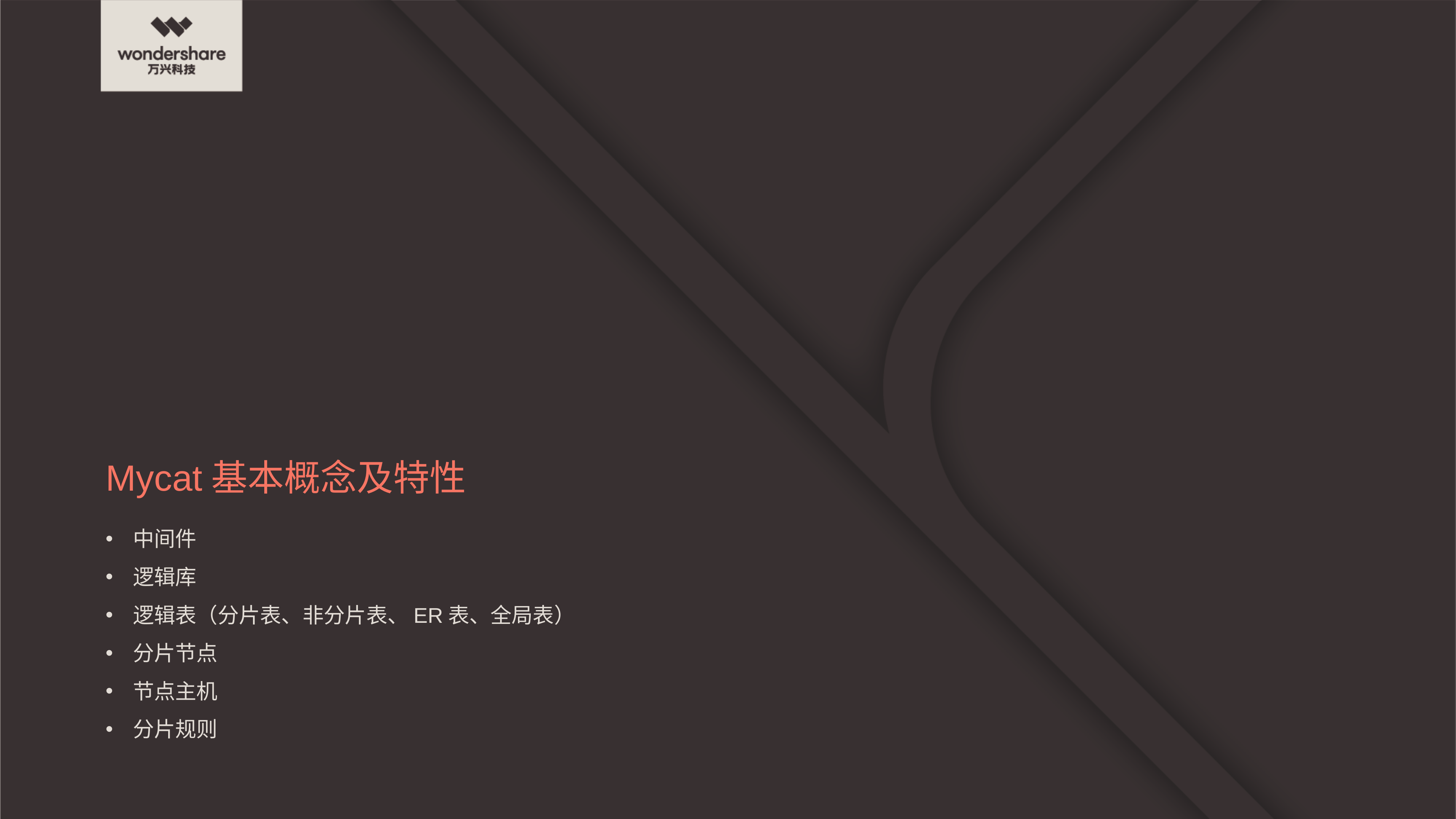

# Mycat基本概念及特性
中间件
逻辑库
逻辑表（分片表、非分片表、ER表、全局表）
分片节点
节点主机
分片规则